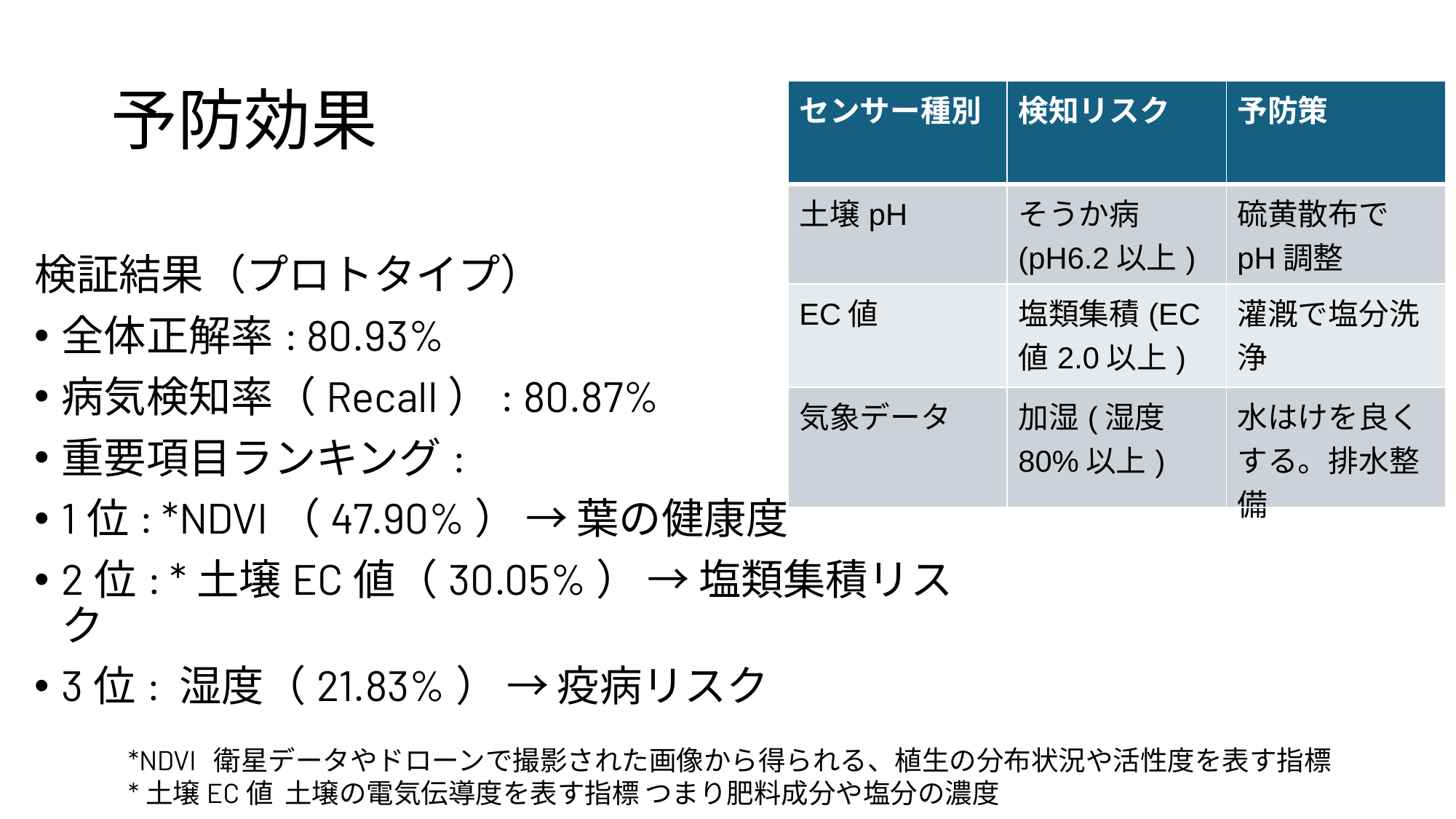

# 予防効果
| センサー種別 | 検知リスク | 予防策 |
| --- | --- | --- |
| 土壌pH | そうか病(pH6.2以上) | 硫黄散布でpH調整 |
| EC値 | 塩類集積(EC値2.0以上) | 灌漑で塩分洗浄 |
| 気象データ | 加湿(湿度80%以上) | 水はけを良くする。排水整備 |
検証結果（プロトタイプ）
全体正解率: 80.93%
病気検知率（Recall）: 80.87%
重要項目ランキング:
1位: *NDVI（47.90%） → 葉の健康度
2位: *土壌EC値（30.05%） → 塩類集積リスク
3位: 湿度（21.83%） → 疫病リスク
*NDVI  衛星データやドローンで撮影された画像から得られる、植生の分布状況や活性度を表す指標
*土壌EC値  土壌の電気伝導度を表す指標 つまり肥料成分や塩分の濃度